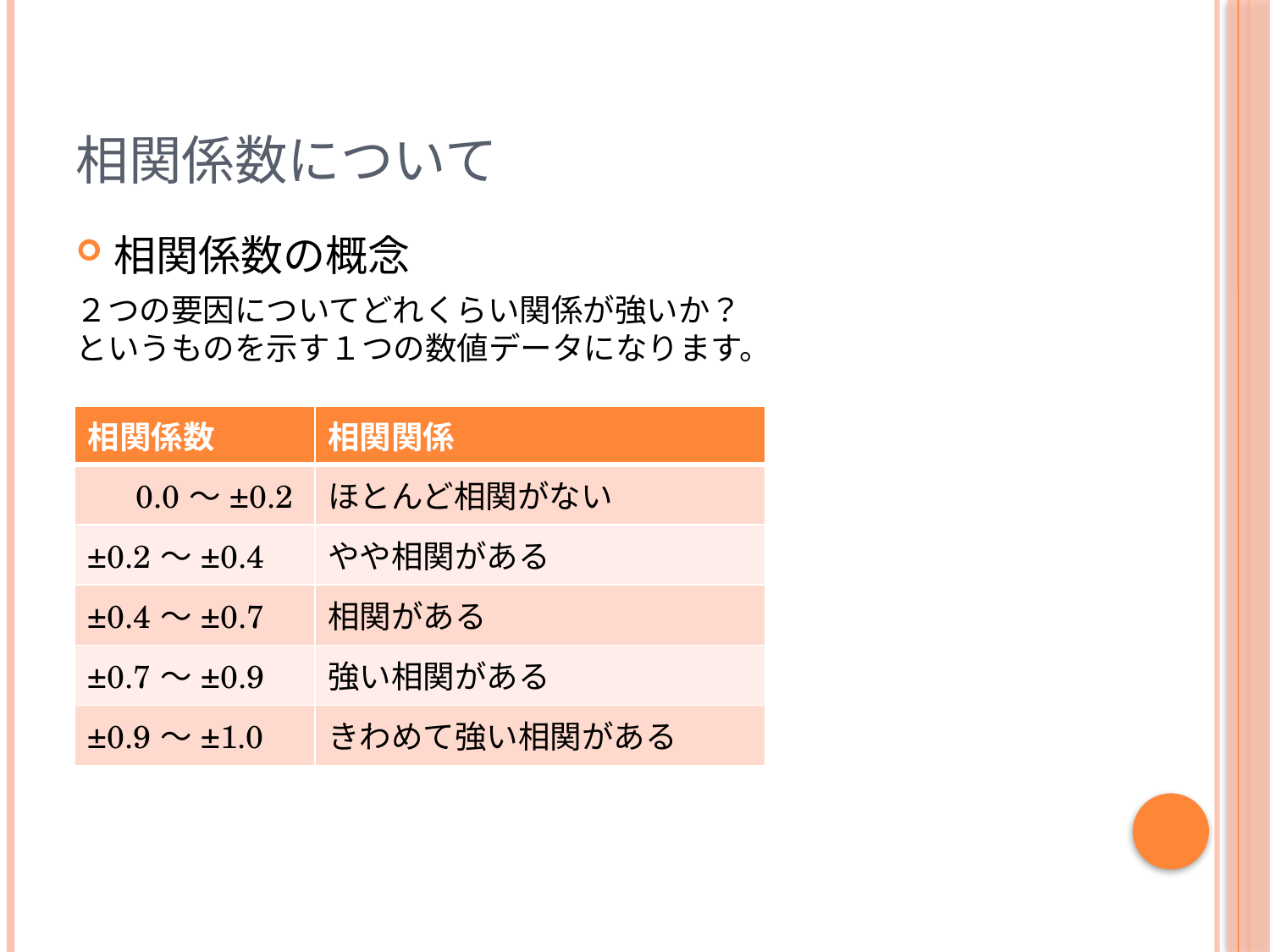

# 相関係数について
相関係数の概念
２つの要因についてどれくらい関係が強いか？
というものを示す１つの数値データになります。
| 相関係数 | 相関関係 |
| --- | --- |
| 0.0～±0.2 | ほとんど相関がない |
| ±0.2～±0.4 | やや相関がある |
| ±0.4～±0.7 | 相関がある |
| ±0.7～±0.9 | 強い相関がある |
| ±0.9～±1.0 | きわめて強い相関がある |